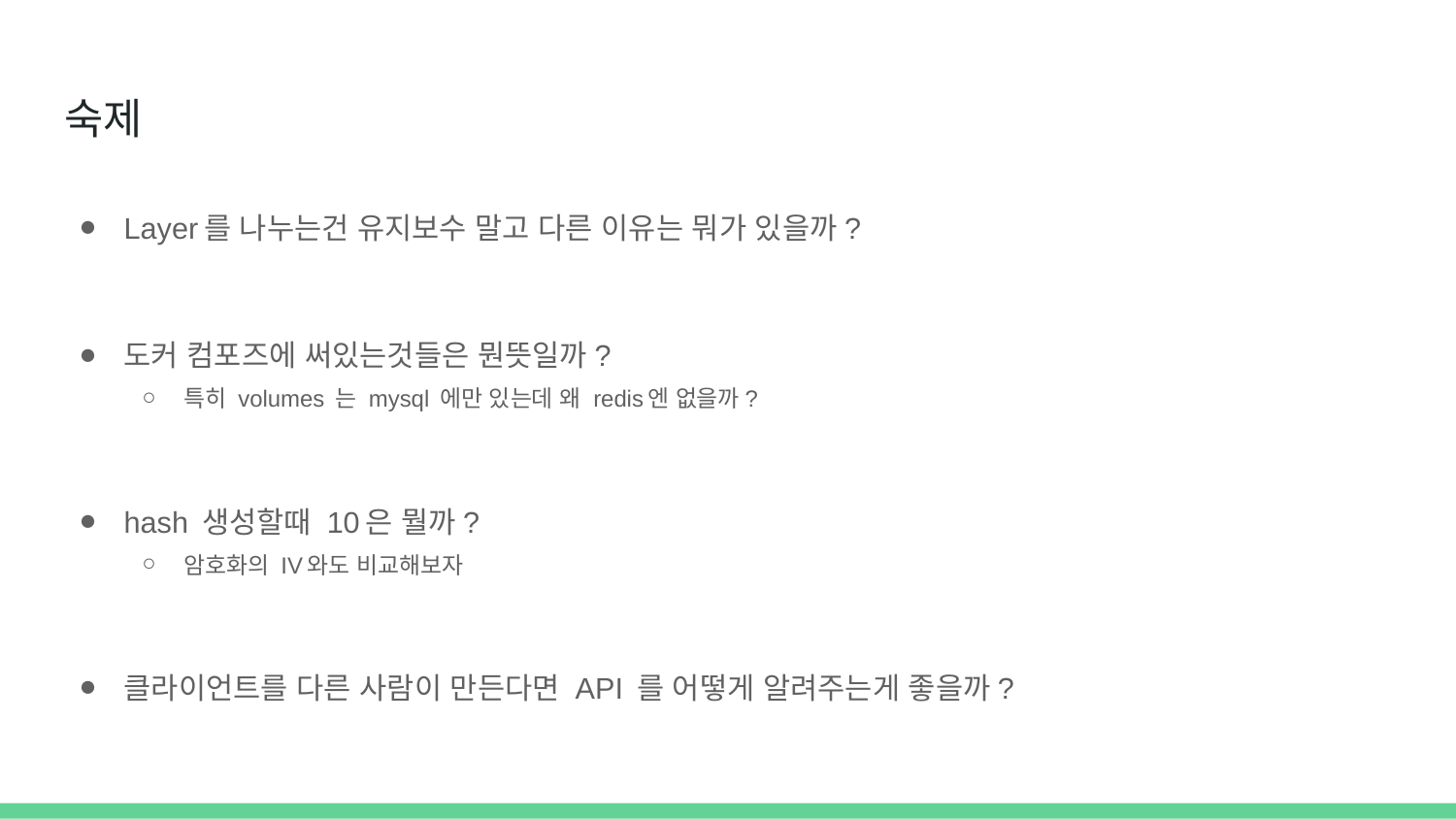

# 숙제
Layer를 나누는건 유지보수 말고 다른 이유는 뭐가 있을까?

도커 컴포즈에 써있는것들은 뭔뜻일까?
특히 volumes 는 mysql 에만 있는데 왜 redis엔 없을까?

hash 생성할때 10은 뭘까?
암호화의 IV와도 비교해보자

클라이언트를 다른 사람이 만든다면 API 를 어떻게 알려주는게 좋을까?